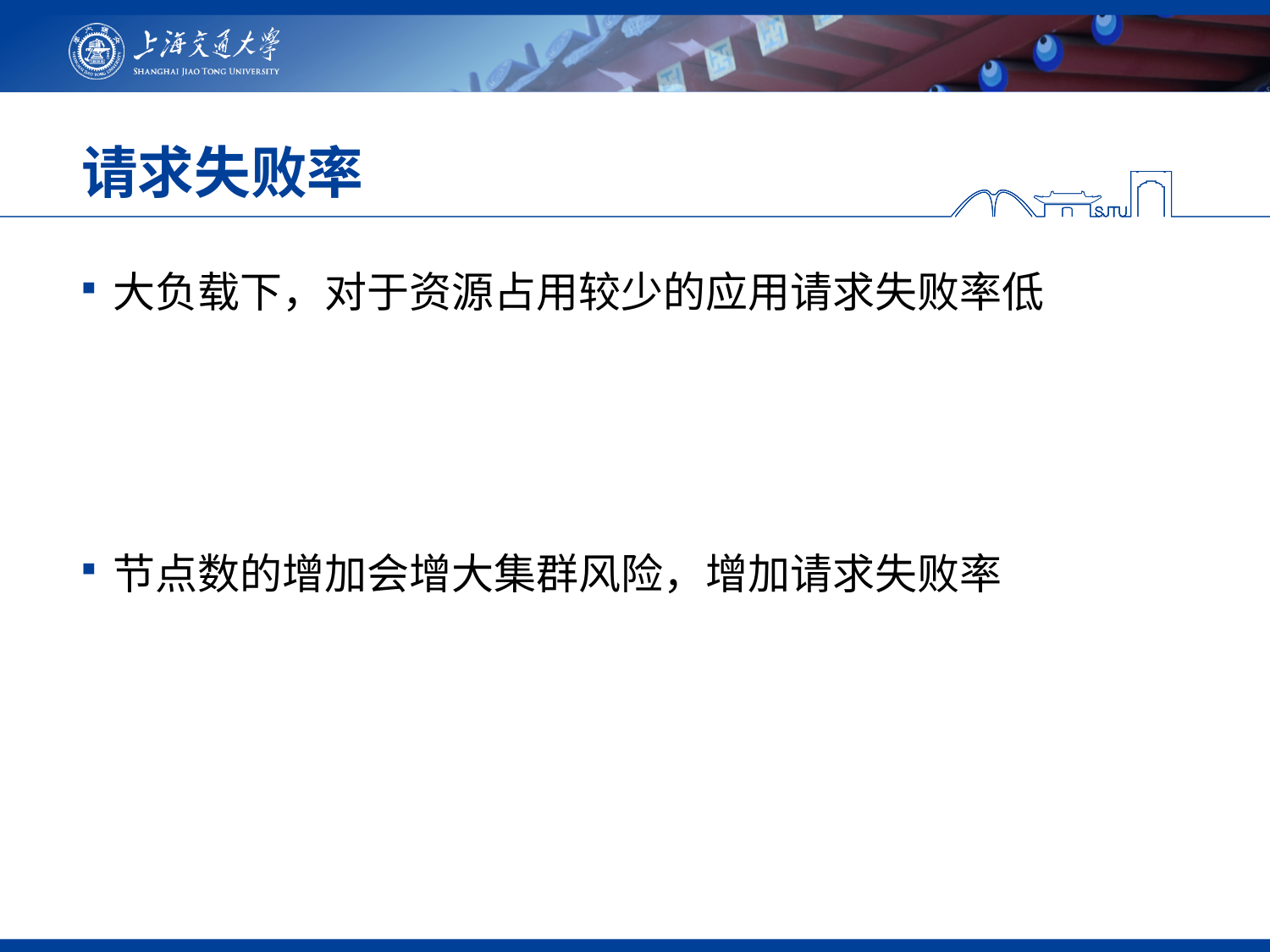

# 请求失败率
大负载下，对于资源占用较少的应用请求失败率低

节点数的增加会增大集群风险，增加请求失败率